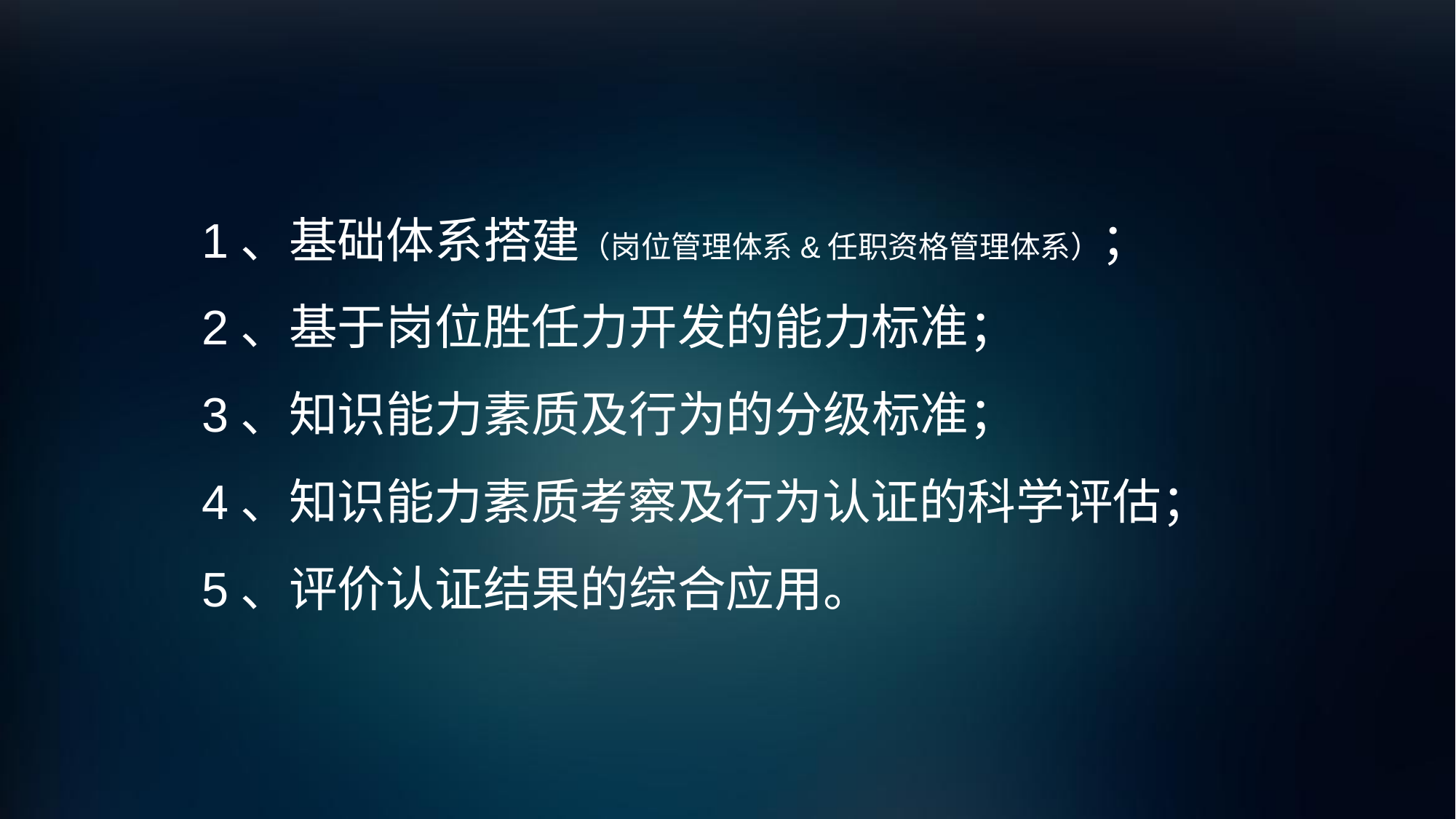

1、基础体系搭建（岗位管理体系&任职资格管理体系）；
2、基于岗位胜任力开发的能力标准；
3、知识能力素质及行为的分级标准；
4、知识能力素质考察及行为认证的科学评估；
5、评价认证结果的综合应用。